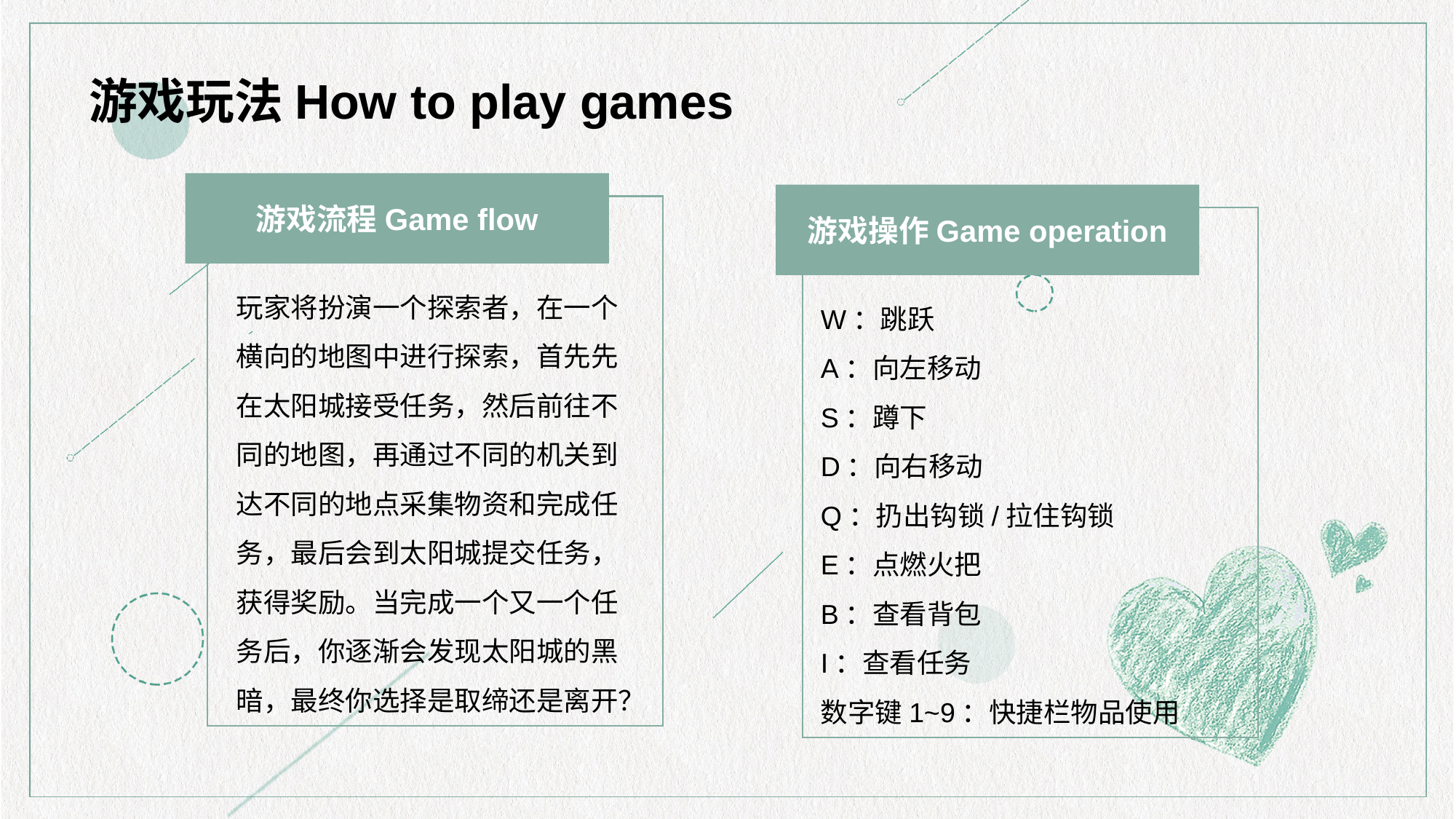

游戏玩法How to play games
游戏流程Game flow

玩家将扮演一个探索者，在一个横向的地图中进行探索，首先先在太阳城接受任务，然后前往不同的地图，再通过不同的机关到达不同的地点采集物资和完成任务，最后会到太阳城提交任务，获得奖励。当完成一个又一个任务后，你逐渐会发现太阳城的黑暗，最终你选择是取缔还是离开？
游戏操作Game operation

W：跳跃
A：向左移动
S：蹲下
D：向右移动
Q：扔出钩锁/拉住钩锁
E：点燃火把
B：查看背包
I：查看任务
数字键1~9：快捷栏物品使用